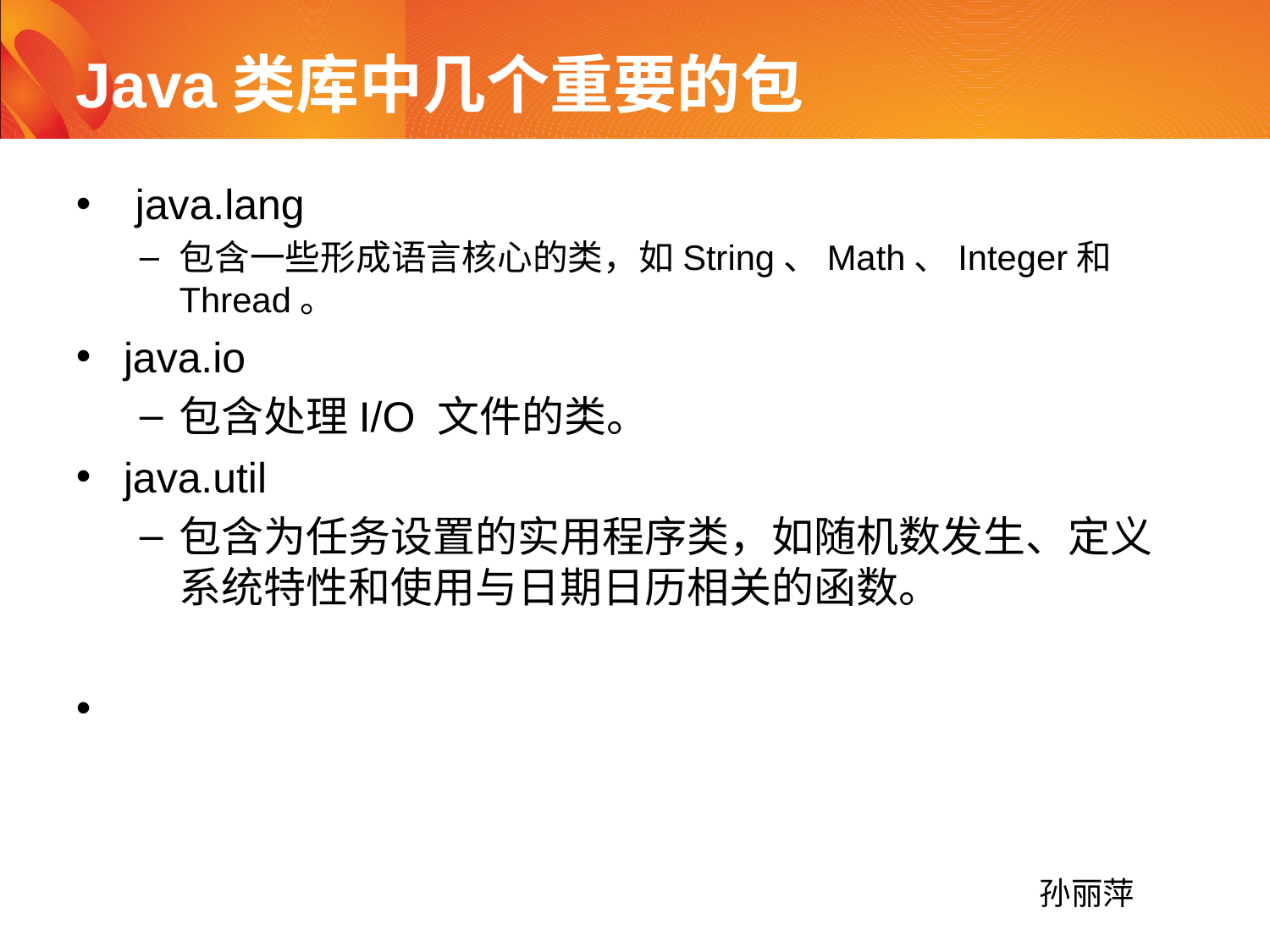

# Java类库中几个重要的包
 java.lang
包含一些形成语言核心的类，如String、Math、Integer和Thread。
java.io
包含处理I/O 文件的类。
java.util
包含为任务设置的实用程序类，如随机数发生、定义系统特性和使用与日期日历相关的函数。